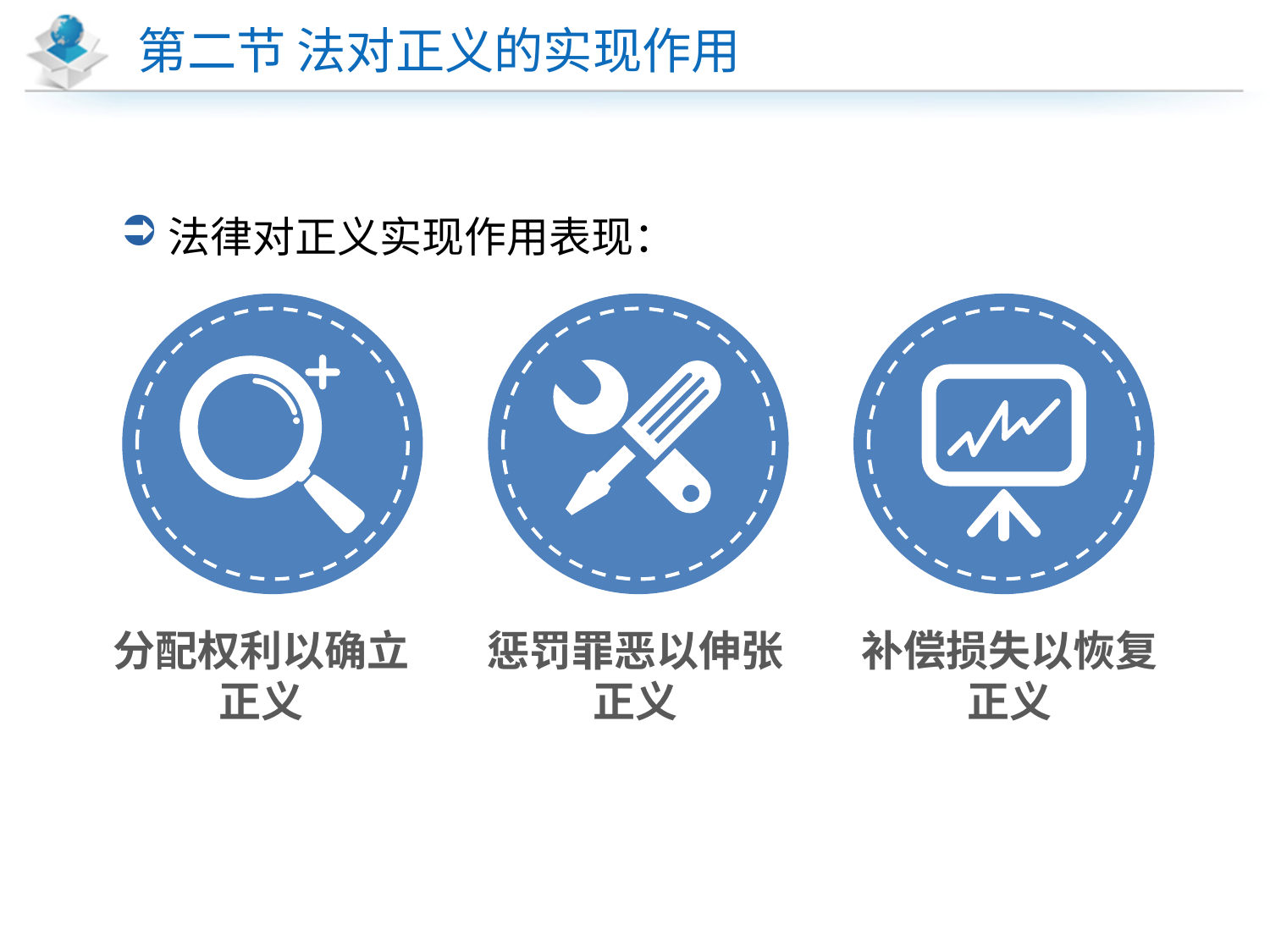

# 第二节 法对正义的实现作用
法律对正义实现作用表现：

分配权利以确立正义

惩罚罪恶以伸张正义

补偿损失以恢复正义